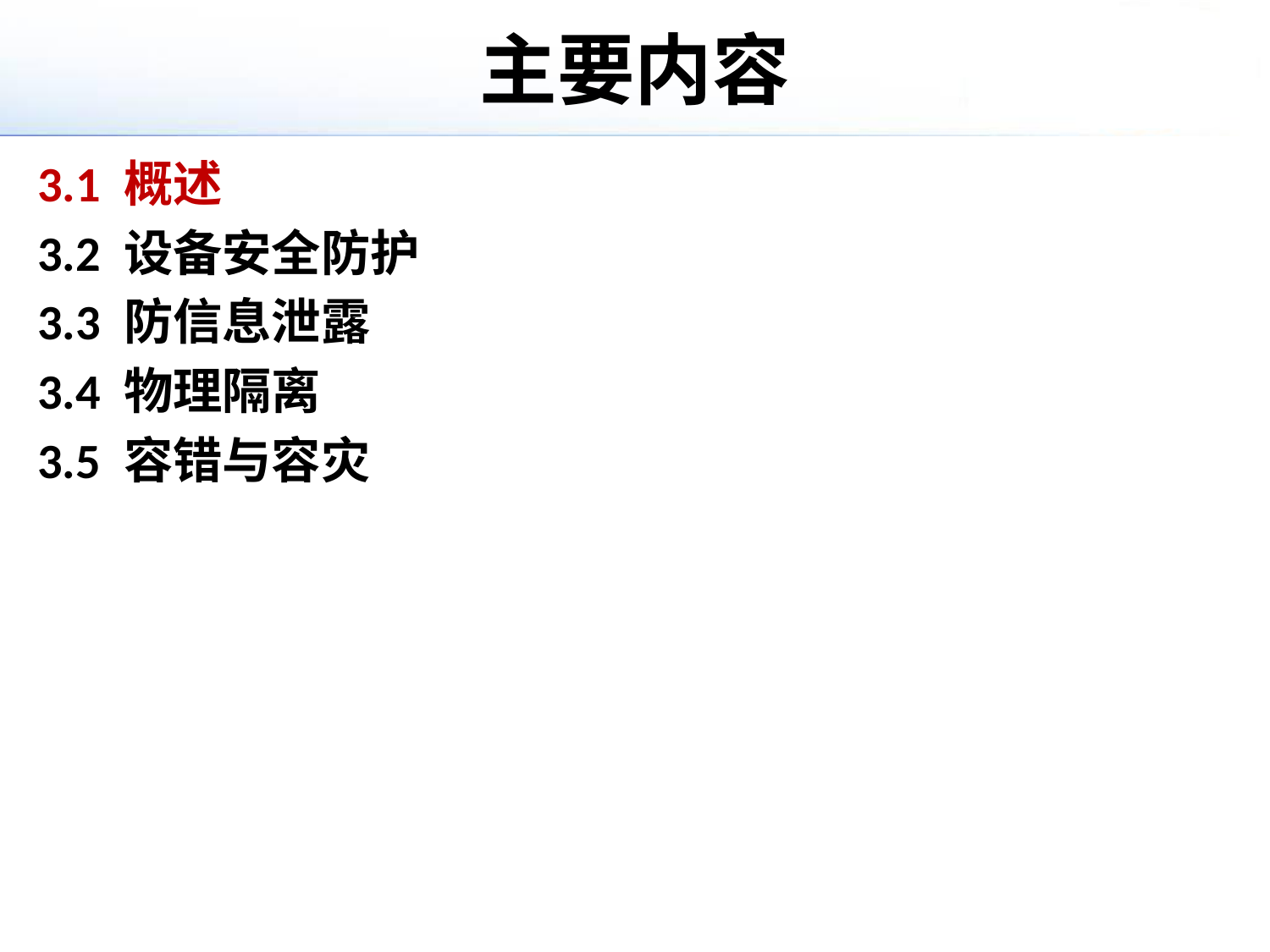

# 主要内容
3.1 概述
3.2 设备安全防护
3.3 防信息泄露
3.4 物理隔离
3.5 容错与容灾